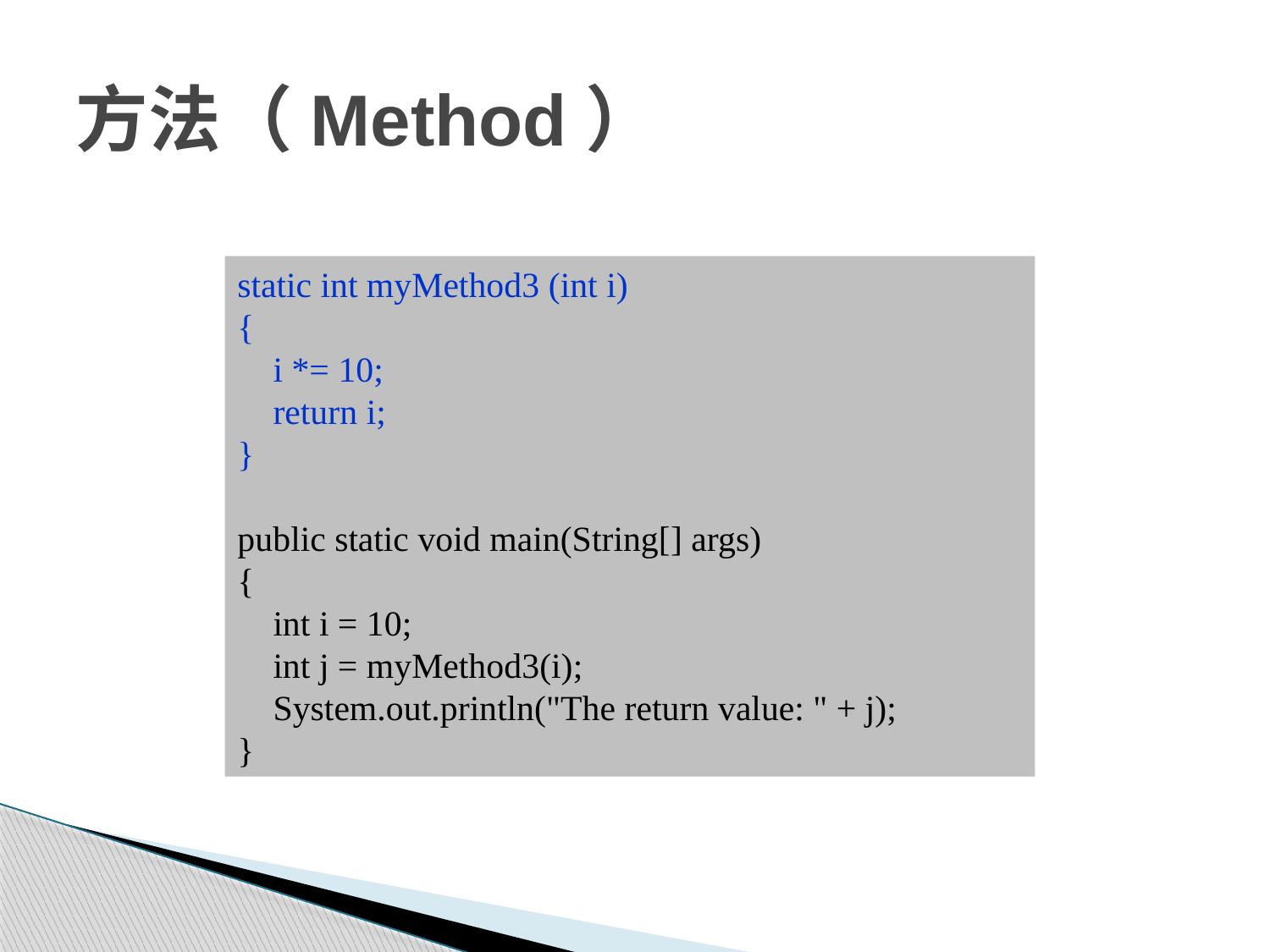

# 方法（Method）
static int myMethod3 (int i)
{
    i *= 10;
    return i;
}

public static void main(String[] args)
{
    int i = 10;
    int j = myMethod3(i);
    System.out.println("The return value: " + j);
}